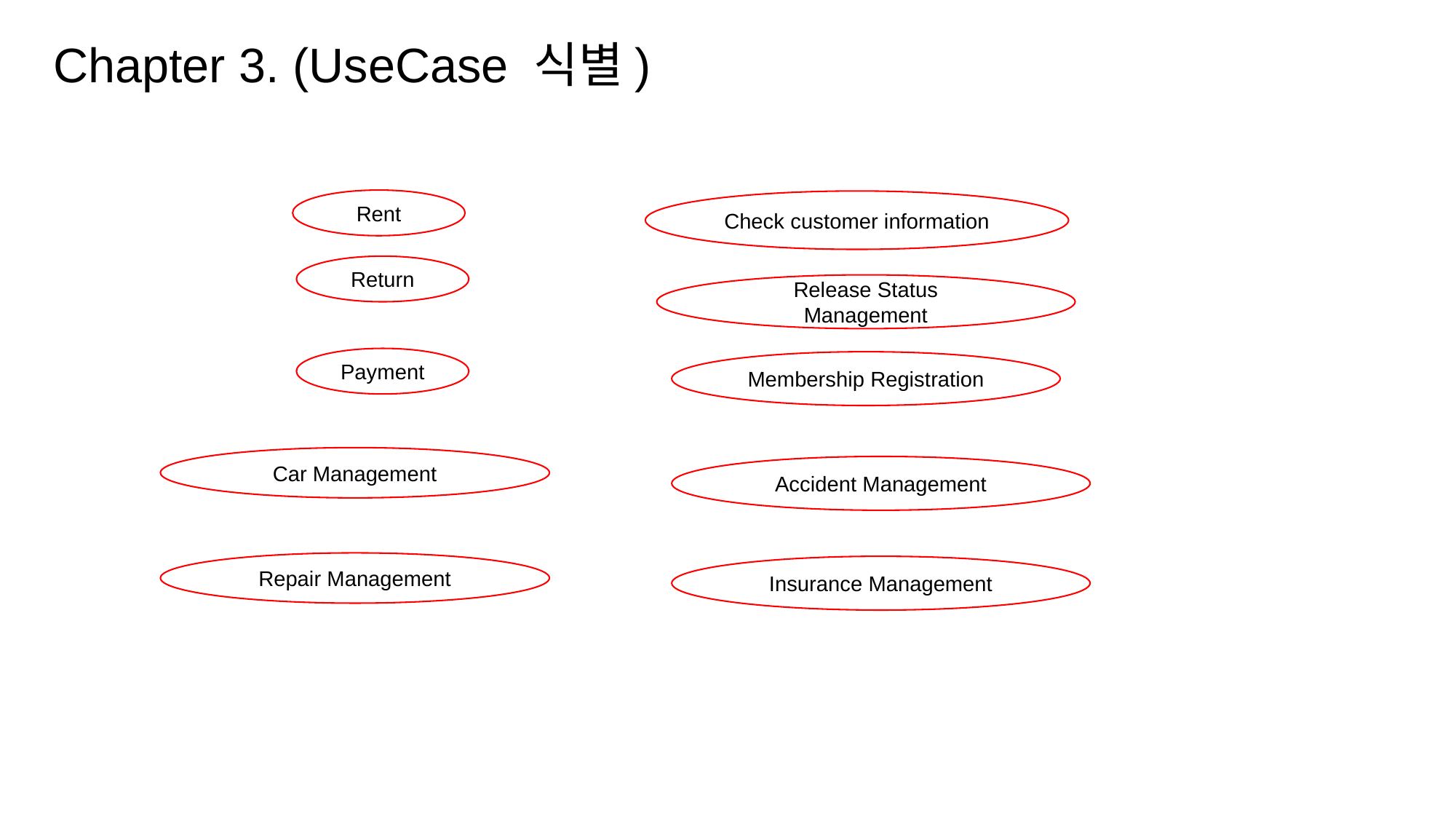

# Chapter 3. (UseCase 식별)
Rent
Check customer information
Return
Release Status Management
Payment
Membership Registration
Car Management
Accident Management
Repair Management
Insurance Management